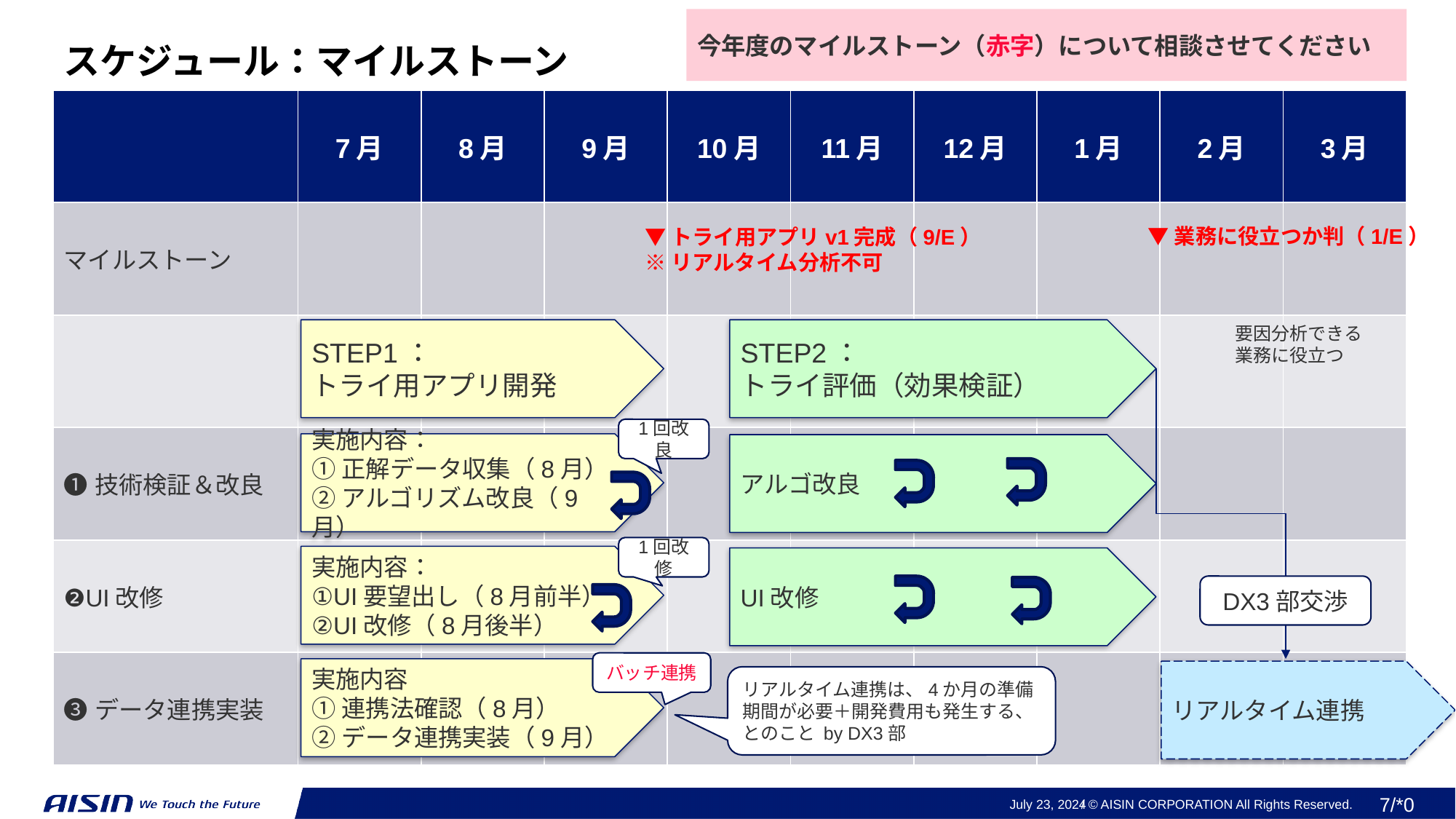

今年度のマイルストーン（赤字）について相談させてください
スケジュール：マイルストーン
|  | 7月 | 8月 | 9月 | 10月 | 11月 | 12月 | 1月 | 2月 | 3月 |
| --- | --- | --- | --- | --- | --- | --- | --- | --- | --- |
| マイルストーン |  |  |  |  |  |  |  |  |  |
|  |  |  |  |  |  |  |  |  |  |
| ❶技術検証＆改良 |  |  |  |  |  |  |  |  |  |
| ❷UI改修 |  |  |  |  |  |  |  |  |  |
| ❸データ連携実装 |  |  |  |  |  |  |  |  |  |

▼業務に役立つか判（1/E）
▼トライ用アプリv1完成（9/E）
※リアルタイム分析不可
要因分析できる
業務に役立つ
STEP2：
トライ評価（効果検証）
STEP1：
トライ用アプリ開発
1回改良
実施内容：
①正解データ収集（8月）
②アルゴリズム改良（9月）
アルゴ改良

1回改修
実施内容：
①UI要望出し（8月前半）
②UI改修（8月後半）
UI改修
DX3部交渉

バッチ連携
実施内容
①連携法確認（8月）
②データ連携実装（9月）
リアルタイム連携
リアルタイム連携は、4か月の準備期間が必要＋開発費用も発生する、とのこと by DX3部
July 23, 2024